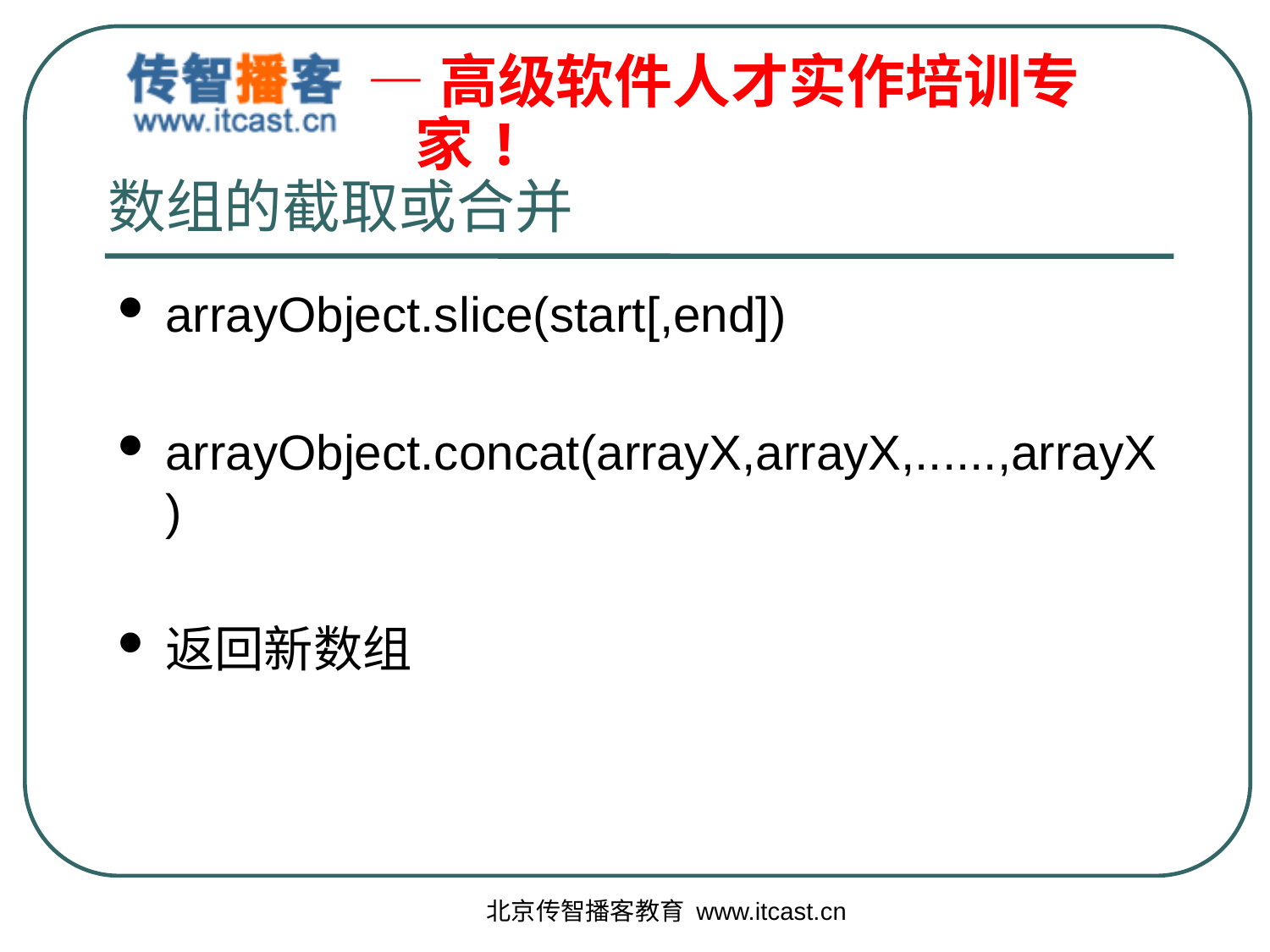

# 数组的截取或合并
arrayObject.slice(start[,end])

arrayObject.concat(arrayX,arrayX,......,arrayX)

返回新数组
北京传智播客教育 www.itcast.cn